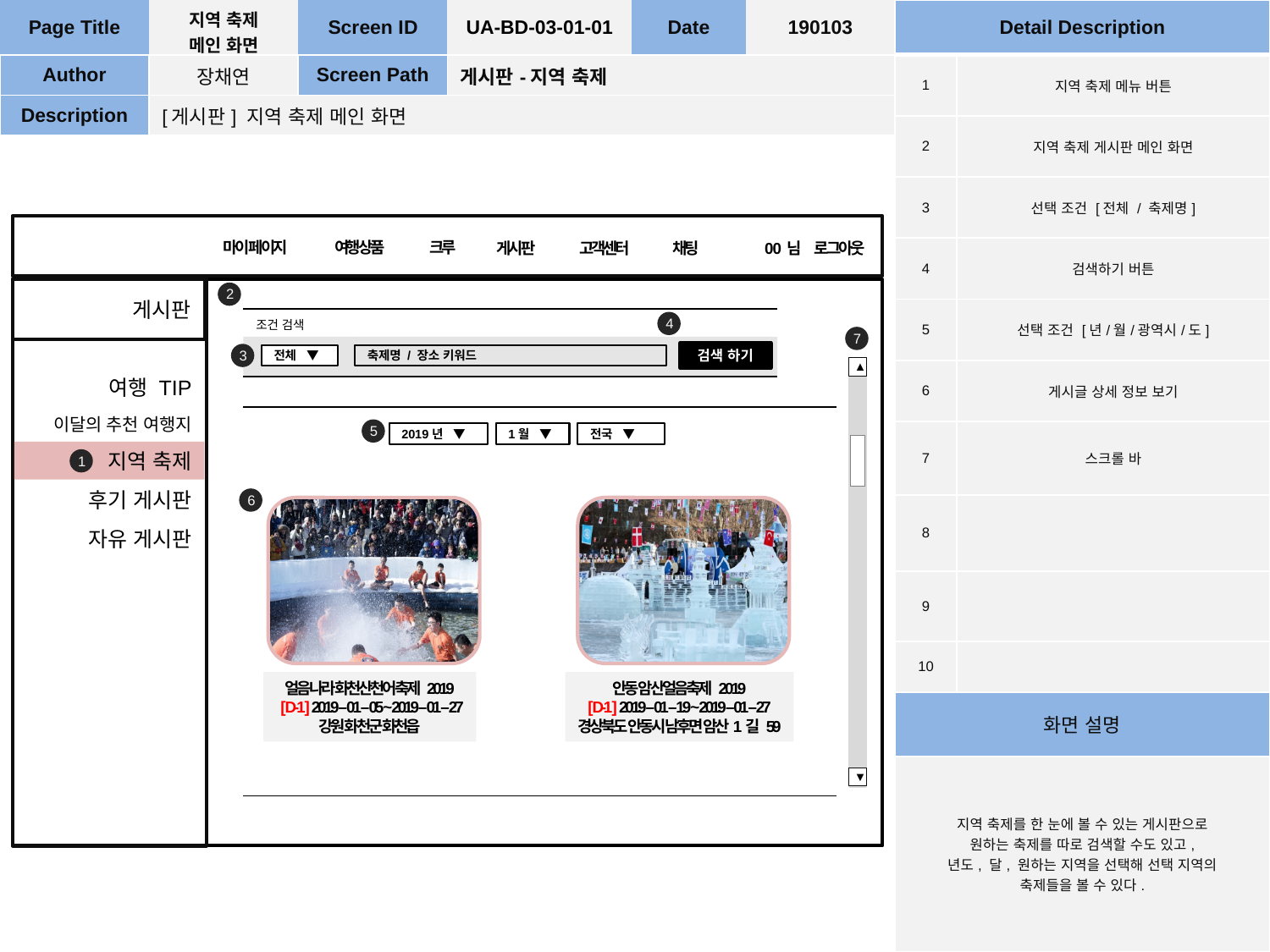

| Page Title | 지역 축제 메인 화면 | Screen ID | UA-BD-03-01-01 | Date | 190103 |
| --- | --- | --- | --- | --- | --- |
| Author | 장채연 | Screen Path | 게시판-지역 축제 |  |  |
| Description | [게시판] 지역 축제 메인 화면 |  |  |  |  |
| Detail Description |  |
| --- | --- |
| 1 | 지역 축제 메뉴 버튼 |
| 2 | 지역 축제 게시판 메인 화면 |
| 3 | 선택 조건 [전체 / 축제명] |
| 4 | 검색하기 버튼 |
| 5 | 선택 조건 [년/월/광역시/도] |
| 6 | 게시글 상세 정보 보기 |
| 7 | 스크롤 바 |
| 8 |  |
| 9 |  |
| 10 |  |
| 화면 설명 |  |
| 지역 축제를 한 눈에 볼 수 있는 게시판으로 원하는 축제를 따로 검색할 수도 있고, 년도, 달, 원하는 지역을 선택해 선택 지역의 축제들을 볼 수 있다. |  |

여행상품
크루
마이 페이지
게시판
고객센터
채팅
0 0 님
로그아웃

2

게시판
4

| 조건 검색 |  |
| --- | --- |
|  |  |
7

3

검색 하기
전체   ▼
축제명 / 장소 키워드
▲
여행 TIP
|  |
| --- |
|  |
이달의 추천 여행지
5

2019년   ▼
1월   ▼
전국   ▼
지역 축제
1

후기 게시판
6

얼음나라 화천산천어축제 2019
 [ D-1 ] 2019 – 01 – 05 ~ 2019 – 01 – 27
강원 화천군 화천읍

안동 암산얼음축제 2019
[ D-1 ] 2019 – 01 – 19 ~ 2019 – 01 – 27
경상북도 안동시 남후면 암산1길 59
자유 게시판

▼